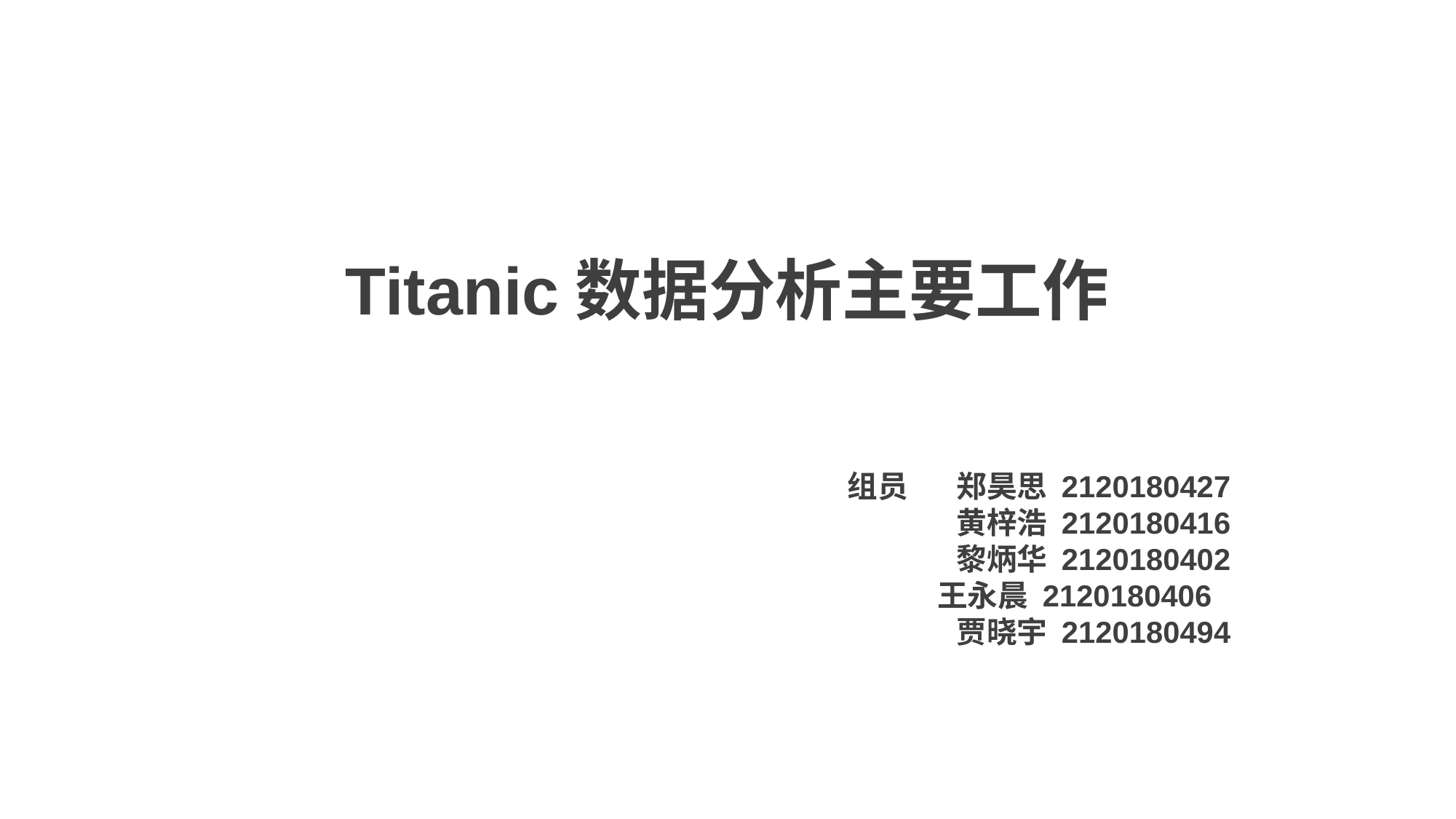

Titanic数据分析主要工作
组员	郑昊思 2120180427
	黄梓浩 2120180416
	黎炳华 2120180402
            王永晨 2120180406
贾晓宇 2120180494